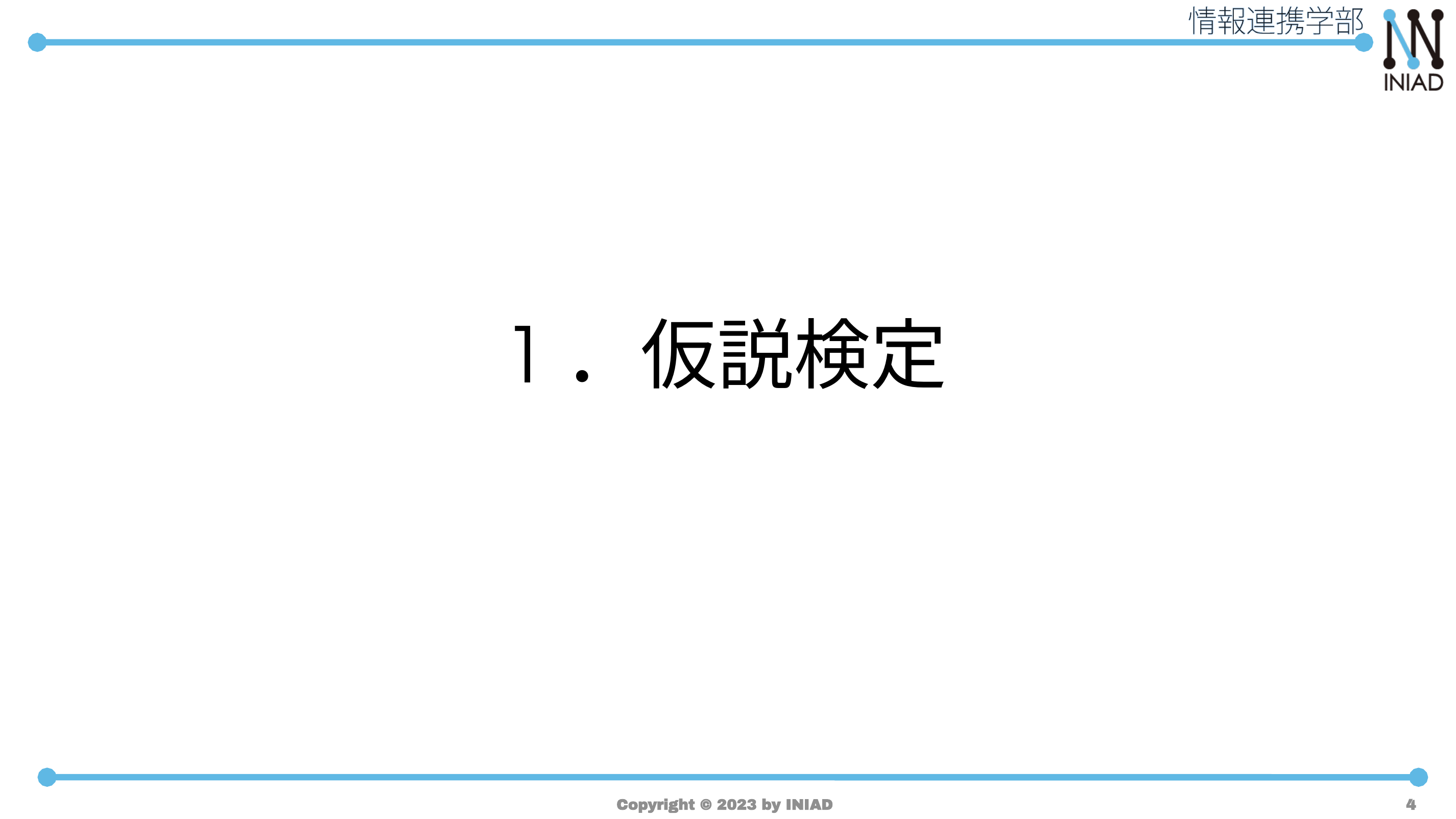

# 1．仮説検定
Copyright © 2023 by INIAD
4